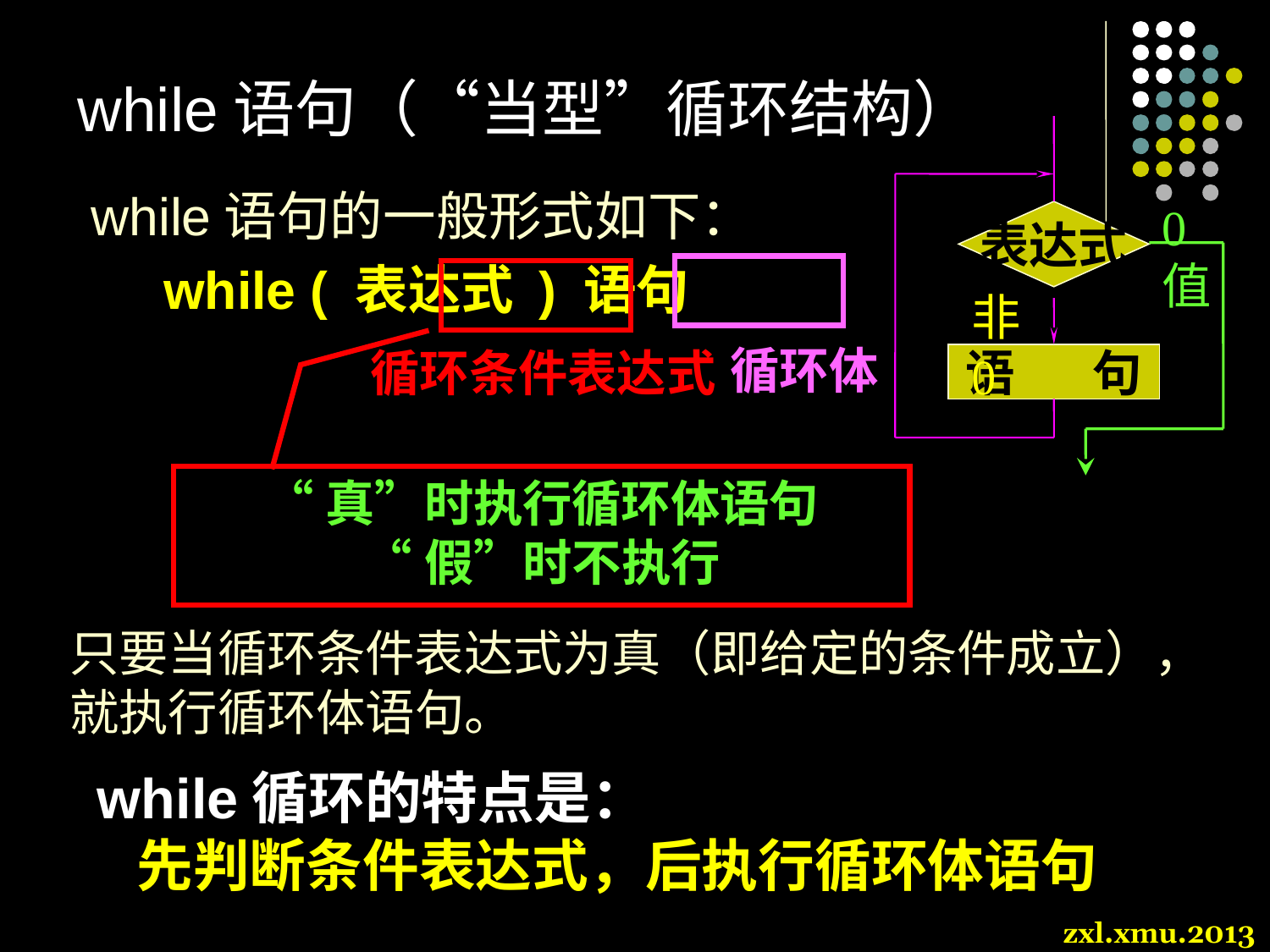

# while语句（“当型”循环结构）

表达式

语	句
 while语句的一般形式如下：
      while ( 表达式 ) 语句
0值

非0
循环体
循环条件表达式
“真”时执行循环体语句
“假”时不执行
只要当循环条件表达式为真（即给定的条件成立），就执行循环体语句。
while循环的特点是：
  先判断条件表达式，后执行循环体语句